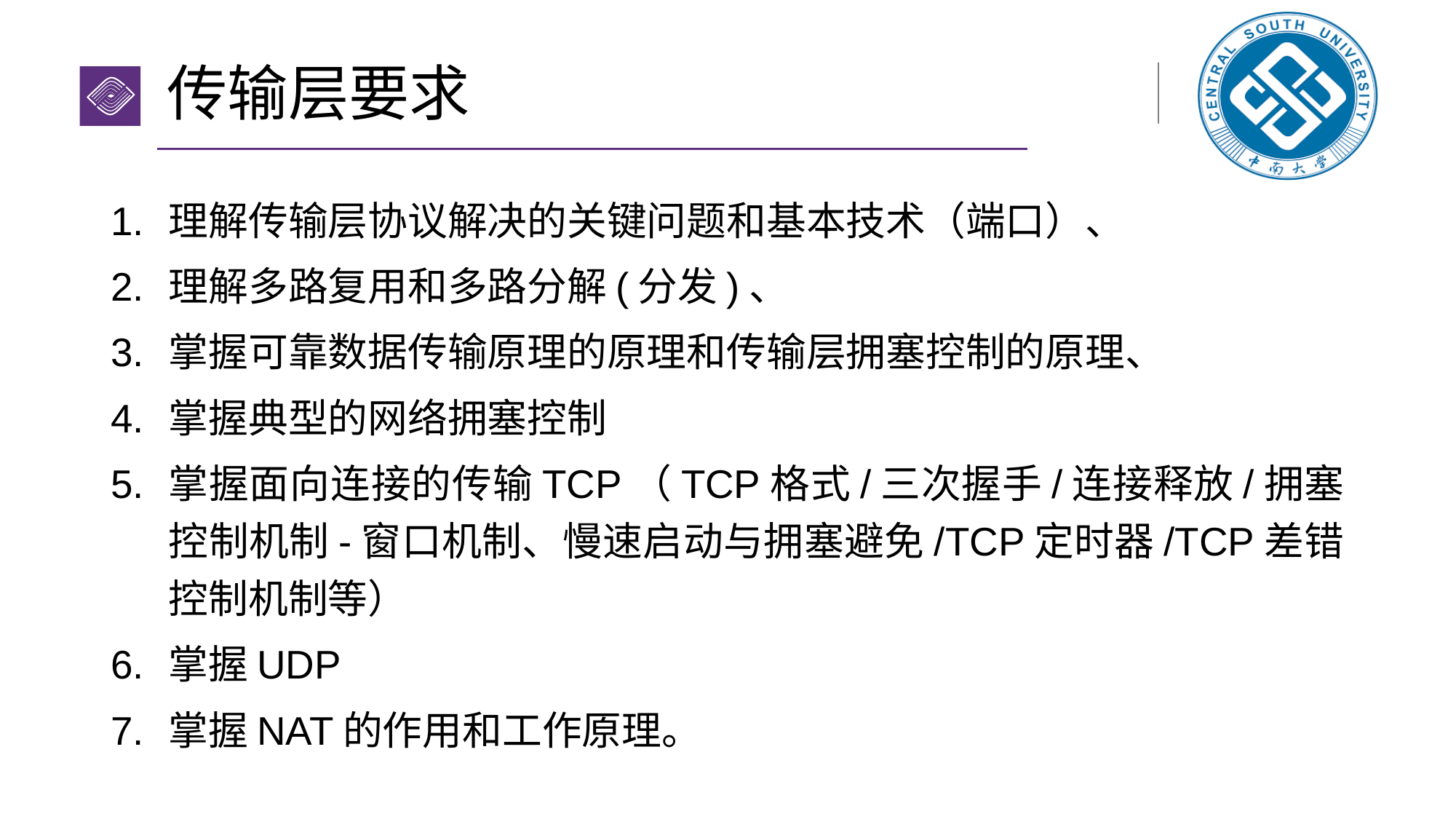

# 传输层要求
理解传输层协议解决的关键问题和基本技术（端口）、
理解多路复用和多路分解(分发)、
掌握可靠数据传输原理的原理和传输层拥塞控制的原理、
掌握典型的网络拥塞控制
掌握面向连接的传输TCP（TCP格式/三次握手/连接释放/拥塞控制机制-窗口机制、慢速启动与拥塞避免/TCP定时器/TCP差错控制机制等）
掌握UDP
掌握NAT的作用和工作原理。
6